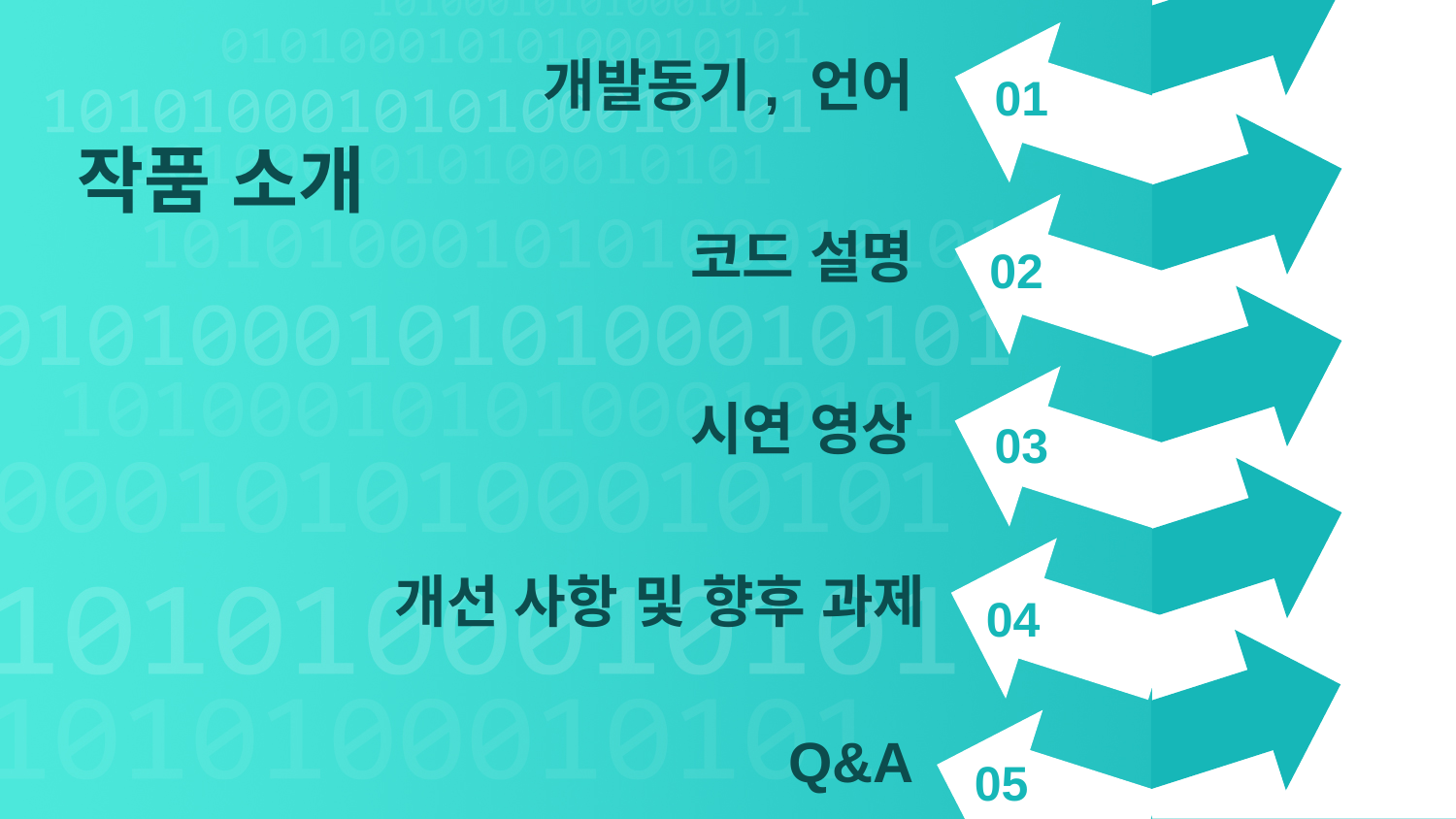

개발동기, 언어
01
작품 소개

코드 설명
02

시연 영상
03

개선 사항 및 향후 과제
04

Q&A
05